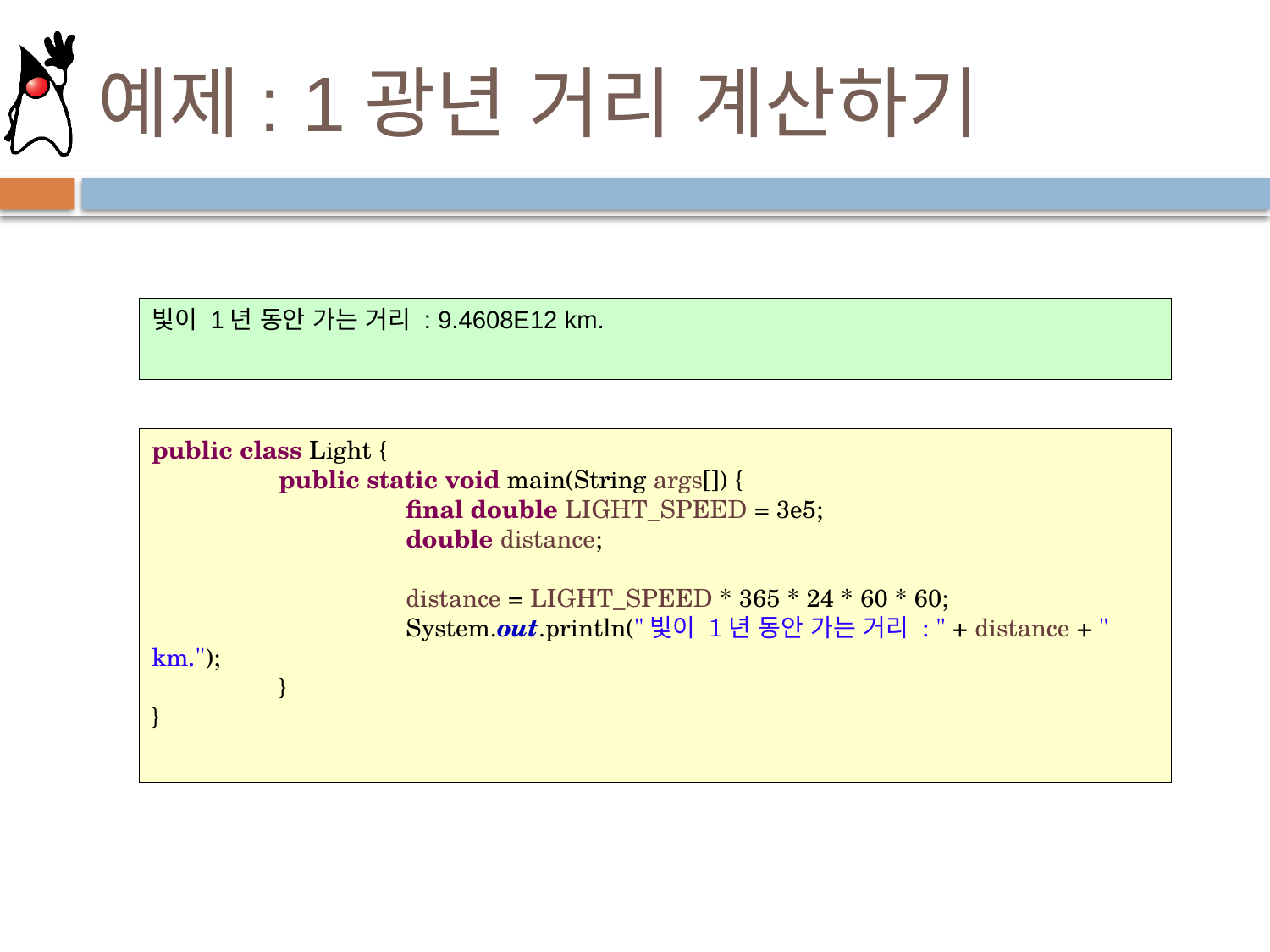

# 예제: 1광년 거리 계산하기
빛이 1년 동안 가는 거리 : 9.4608E12 km.
public class Light {
	public static void main(String args[]) {
		final double LIGHT_SPEED = 3e5;
		double distance;

		distance = LIGHT_SPEED * 365 * 24 * 60 * 60;
		System.out.println("빛이 1년 동안 가는 거리 : " + distance + " km.");
	}
}